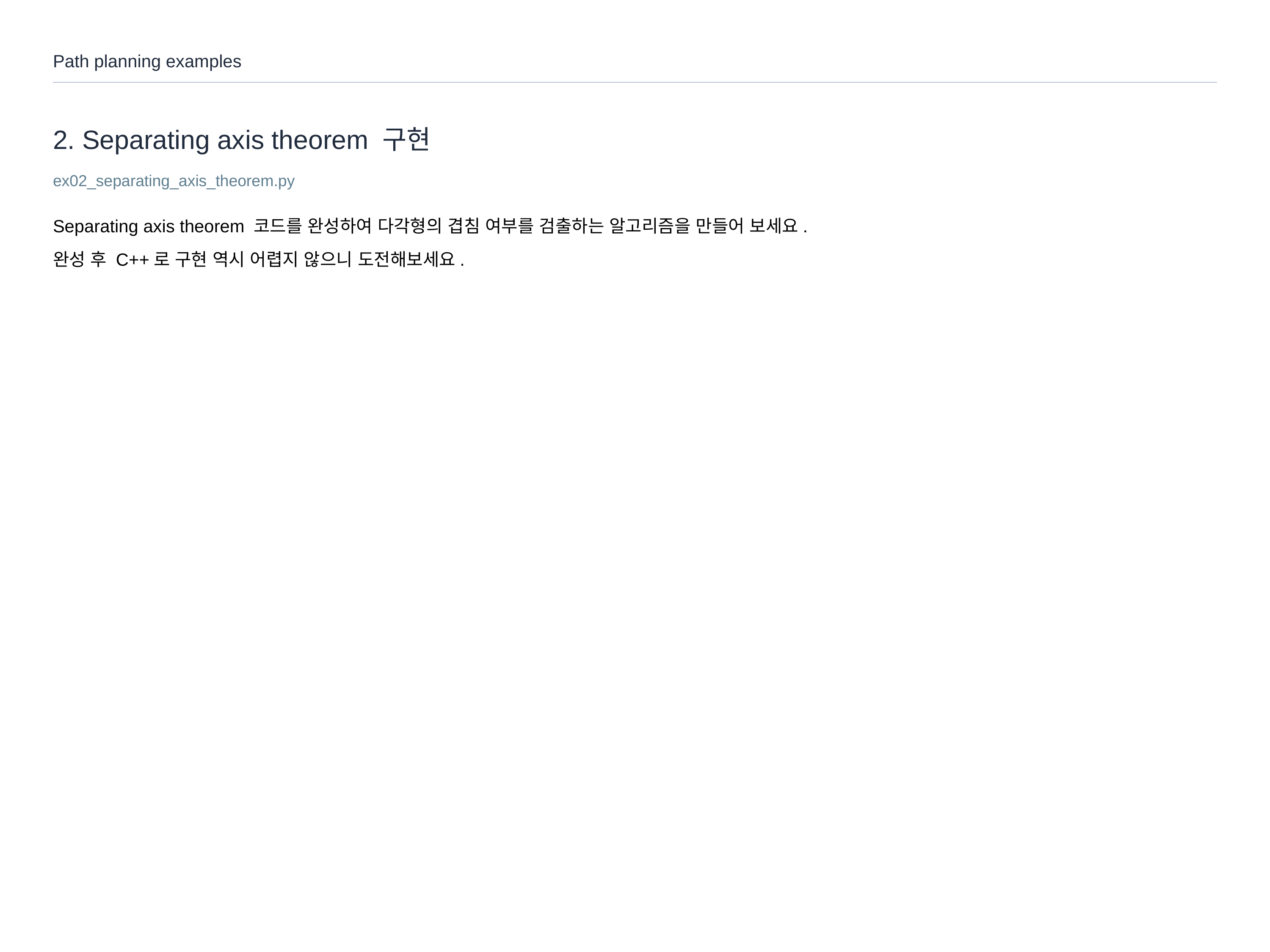

Path planning examples
# 2. Separating axis theorem 구현
ex02_separating_axis_theorem.py
Separating axis theorem 코드를 완성하여 다각형의 겹침 여부를 검출하는 알고리즘을 만들어 보세요.
완성 후 C++로 구현 역시 어렵지 않으니 도전해보세요.